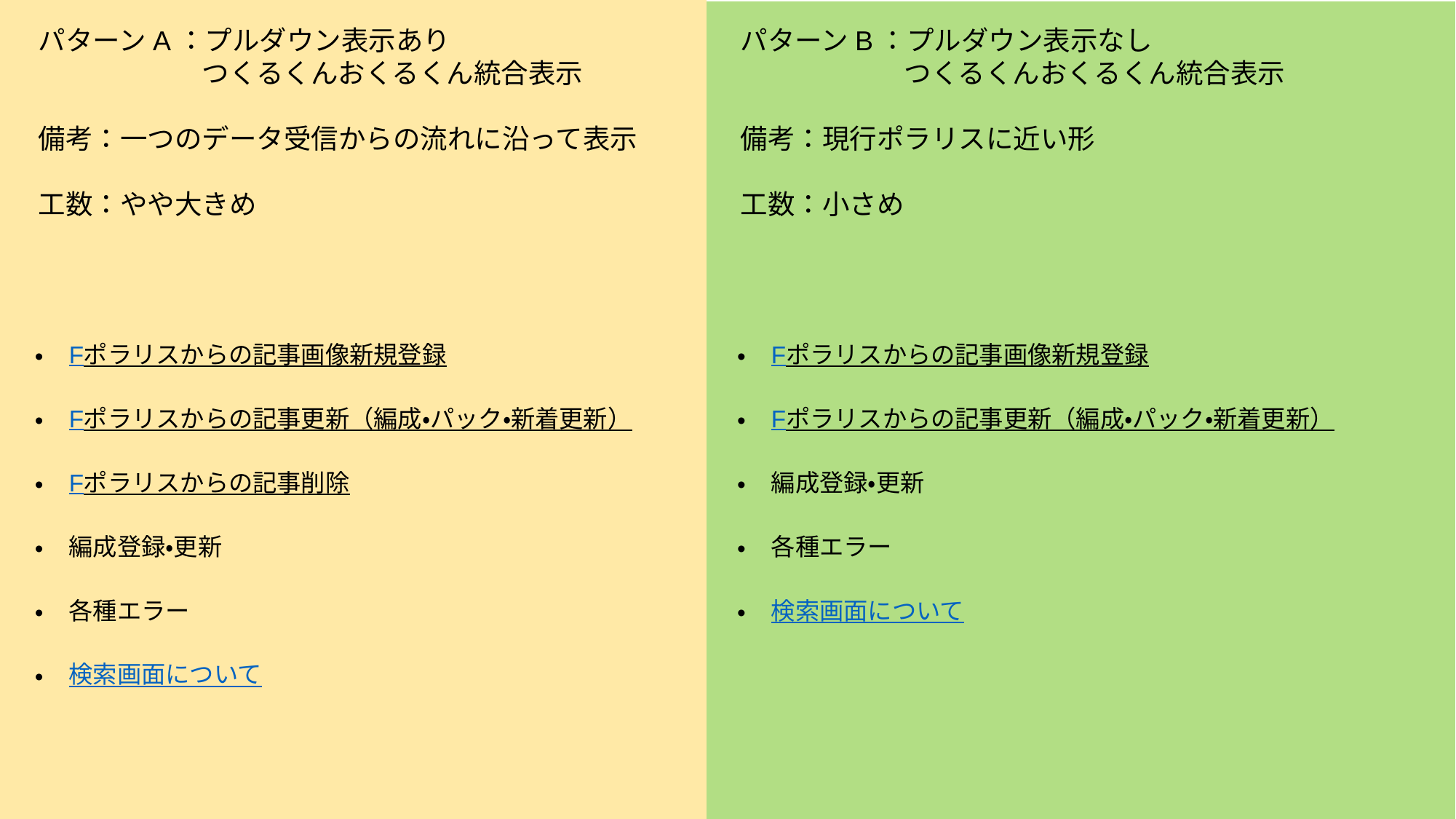

パターンA：プルダウン表示あり
　　　　　　つくるくんおくるくん統合表示

備考：一つのデータ受信からの流れに沿って表示

工数：やや大きめ
パターンB：プルダウン表示なし
　　　　　　つくるくんおくるくん統合表示

備考：現行ポラリスに近い形

工数：小さめ
Fポラリスからの記事画像新規登録
Fポラリスからの記事更新（編成・パック・新着更新）
Fポラリスからの記事削除
編成登録・更新
各種エラー
検索画面について
Fポラリスからの記事画像新規登録
Fポラリスからの記事更新（編成・パック・新着更新）
編成登録・更新
各種エラー
検索画面について